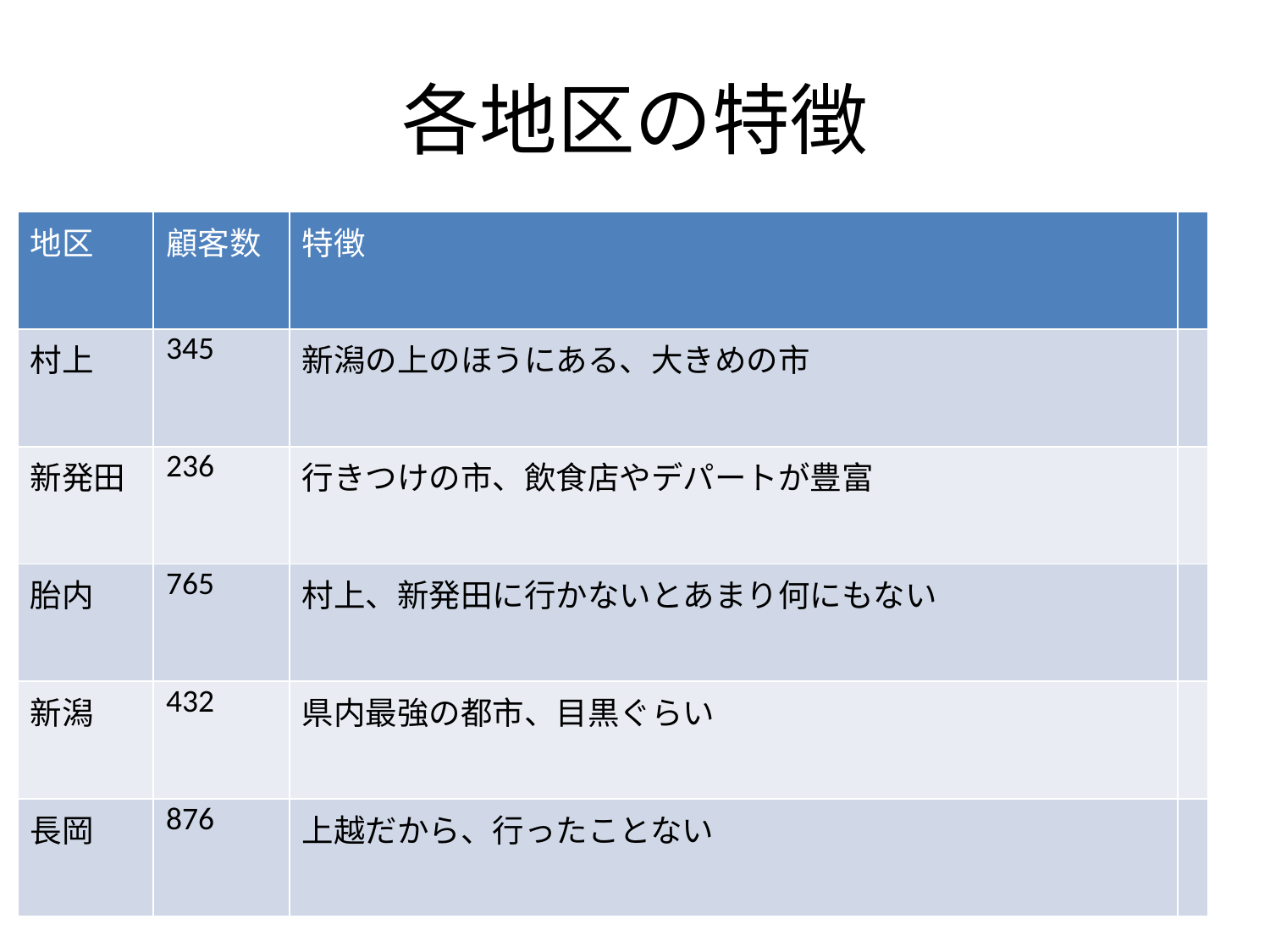

# 各地区の特徴
| 地区 | 顧客数 | 特徴 |  |
| --- | --- | --- | --- |
| 村上 | 345 | 新潟の上のほうにある、大きめの市 |  |
| 新発田 | 236 | 行きつけの市、飲食店やデパートが豊富 |  |
| 胎内 | 765 | 村上、新発田に行かないとあまり何にもない |  |
| 新潟 | 432 | 県内最強の都市、目黒ぐらい |  |
| 長岡 | 876 | 上越だから、行ったことない |  |